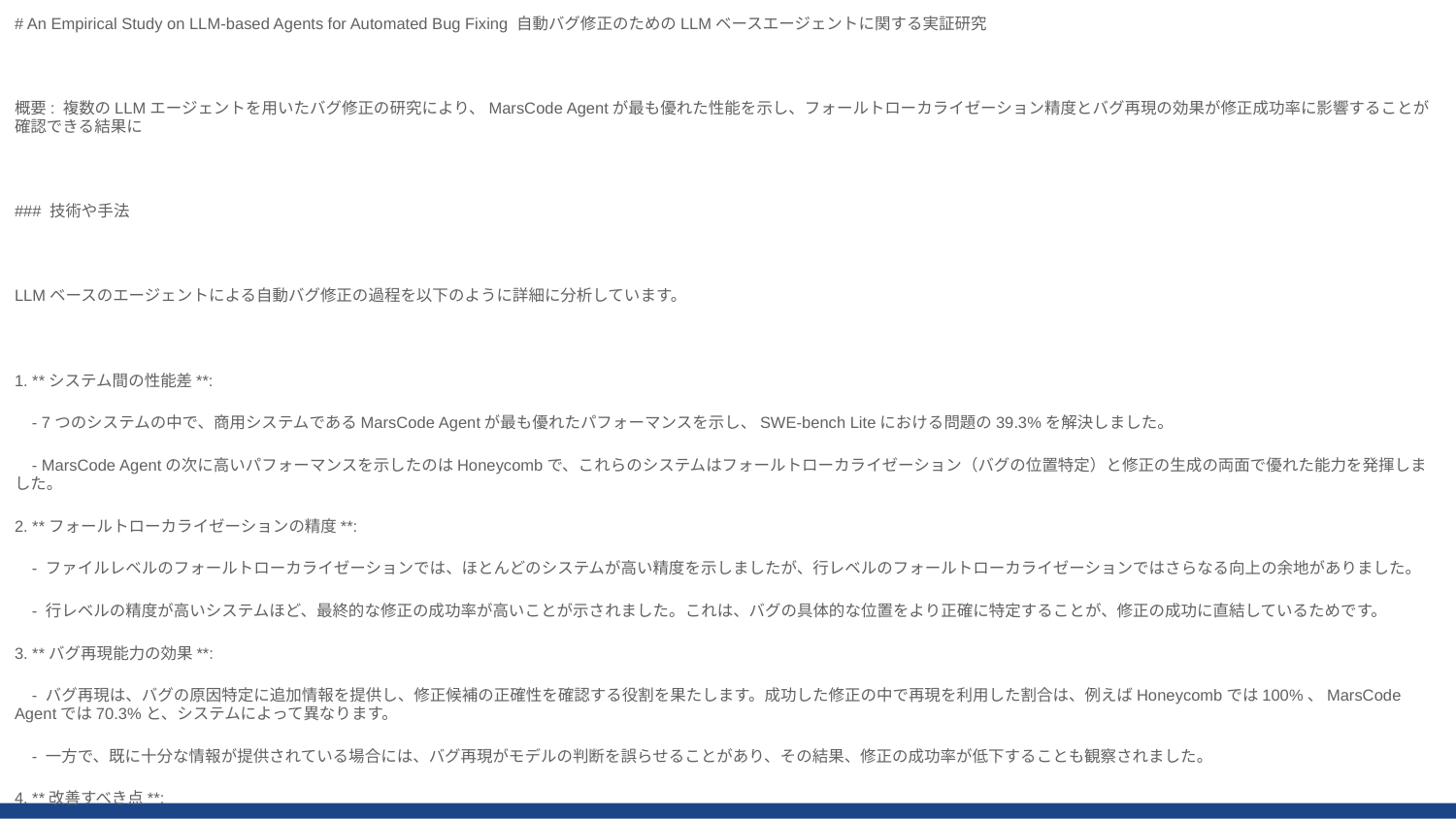

# An Empirical Study on LLM-based Agents for Automated Bug Fixing 自動バグ修正のためのLLMベースエージェントに関する実証研究

概要: 複数のLLMエージェントを用いたバグ修正の研究により、MarsCode Agentが最も優れた性能を示し、フォールトローカライゼーション精度とバグ再現の効果が修正成功率に影響することが確認できる結果に

### 技術や手法

LLMベースのエージェントによる自動バグ修正の過程を以下のように詳細に分析しています。

1. **システム間の性能差**:
    - 7つのシステムの中で、商用システムであるMarsCode Agentが最も優れたパフォーマンスを示し、SWE-bench Liteにおける問題の39.3%を解決しました。
    - MarsCode Agentの次に高いパフォーマンスを示したのはHoneycombで、これらのシステムはフォールトローカライゼーション（バグの位置特定）と修正の生成の両面で優れた能力を発揮しました。
2. **フォールトローカライゼーションの精度**:
    - ファイルレベルのフォールトローカライゼーションでは、ほとんどのシステムが高い精度を示しましたが、行レベルのフォールトローカライゼーションではさらなる向上の余地がありました。
    - 行レベルの精度が高いシステムほど、最終的な修正の成功率が高いことが示されました。これは、バグの具体的な位置をより正確に特定することが、修正の成功に直結しているためです。
3. **バグ再現能力の効果**:
    - バグ再現は、バグの原因特定に追加情報を提供し、修正候補の正確性を確認する役割を果たします。成功した修正の中で再現を利用した割合は、例えばHoneycombでは100%、MarsCode Agentでは70.3%と、システムによって異なります。
    - 一方で、既に十分な情報が提供されている場合には、バグ再現がモデルの判断を誤らせることがあり、その結果、修正の成功率が低下することも観察されました。
4. **改善すべき点**:
    - LLM自体の推論能力を向上させることが、より効果的なバグ修正に繋がると結論付けられています。具体的には、バグの根本原因をより正確に特定し、関連する情報をノイズから区別できるようなモデルの改善が求められています。
    - エージェントのフロー（Agentic flow）の観点からも、修正の完全性の確認や複数の候補地から適切な修正箇所を選択するための仕組みを設けることが重要です。

これらの結果から、LLMベースのエージェントが自動バグ修正において大きな可能性を持つ一方で、さらなる改善の余地が多く存在することが明らかになりました。特に、行レベルでのフォールトローカライゼーションや再現の効果的な利用が、システムの性能向上に寄与する重要なポイントとして挙げられています。